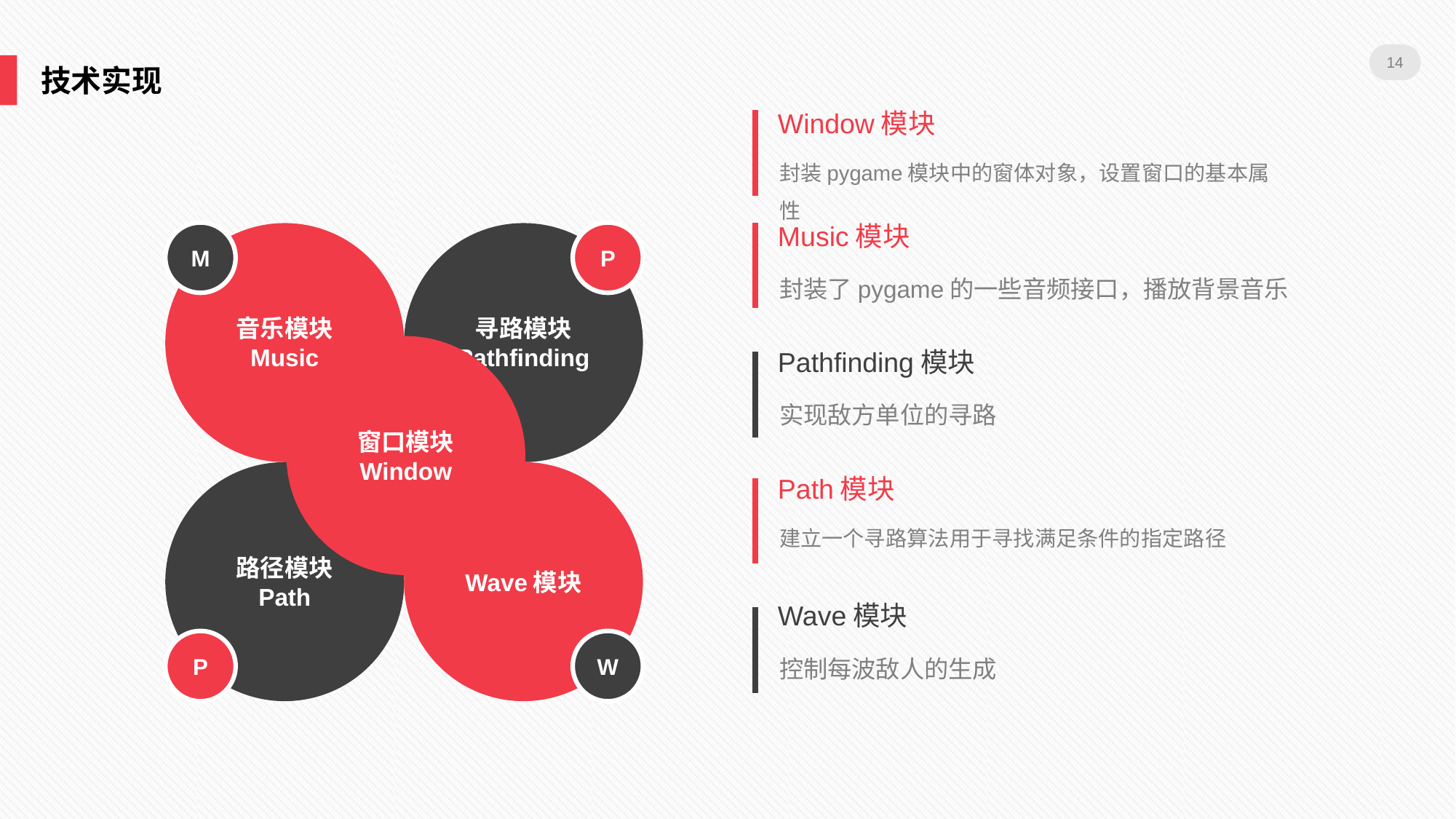

14
技术实现
Window模块
封装pygame模块中的窗体对象，设置窗口的基本属性
M
P
Music模块
音乐模块
Music
寻路模块
Pathfinding
封装了pygame的一些音频接口，播放背景音乐
窗口模块
Window
Pathfinding模块

实现敌方单位的寻路
路径模块
Path
Wave模块
Path模块
建立一个寻路算法用于寻找满足条件的指定路径
Wave模块
P
W
控制每波敌人的生成